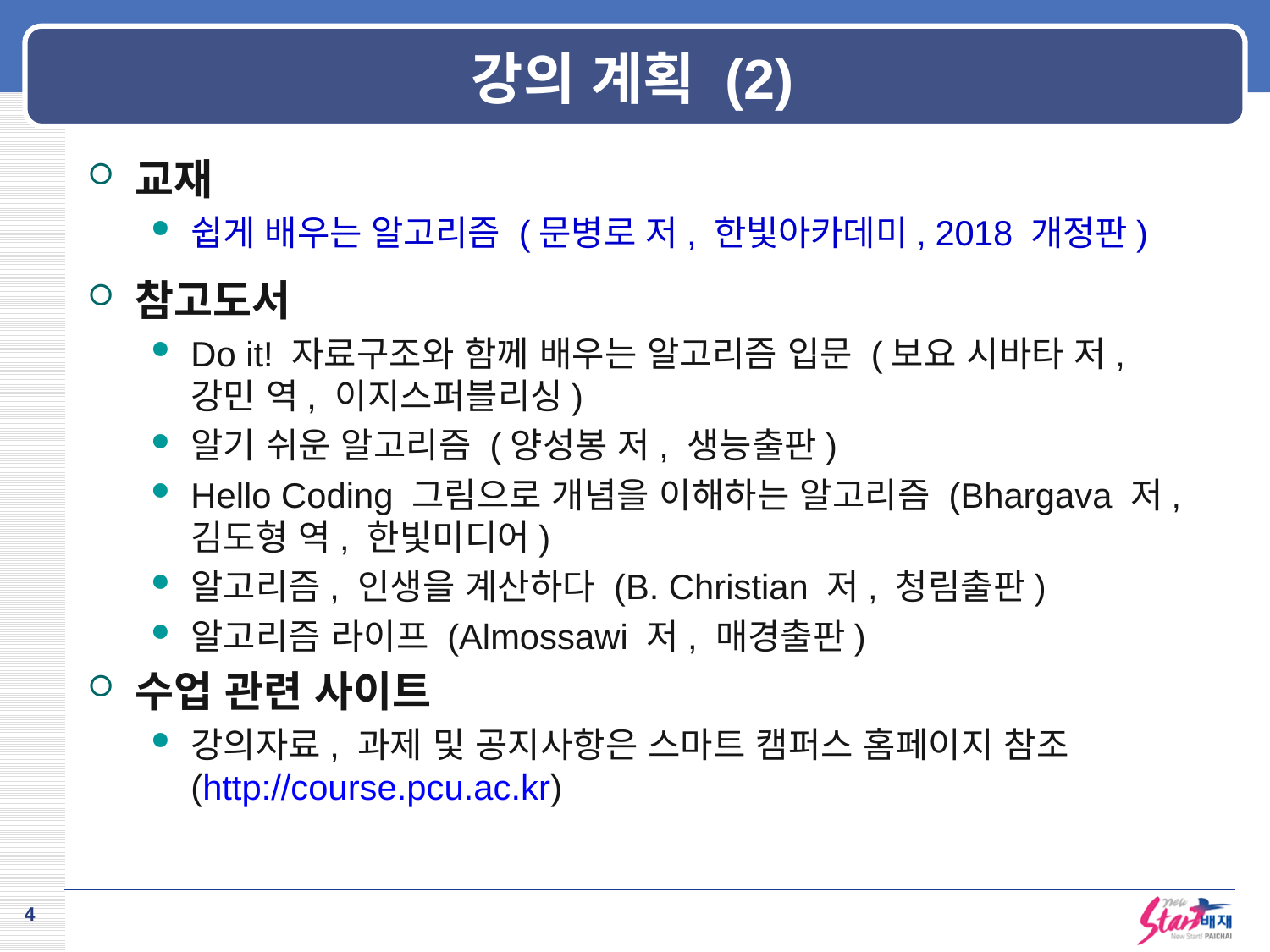

# 강의 계획 (2)
교재
쉽게 배우는 알고리즘 (문병로 저, 한빛아카데미, 2018 개정판)
참고도서
Do it! 자료구조와 함께 배우는 알고리즘 입문 (보요 시바타 저, 강민 역, 이지스퍼블리싱)
알기 쉬운 알고리즘 (양성봉 저, 생능출판)
Hello Coding 그림으로 개념을 이해하는 알고리즘 (Bhargava 저, 김도형 역, 한빛미디어)
알고리즘, 인생을 계산하다 (B. Christian 저, 청림출판)
알고리즘 라이프 (Almossawi 저, 매경출판)
수업 관련 사이트
강의자료, 과제 및 공지사항은 스마트 캠퍼스 홈페이지 참조
(http://course.pcu.ac.kr)

4